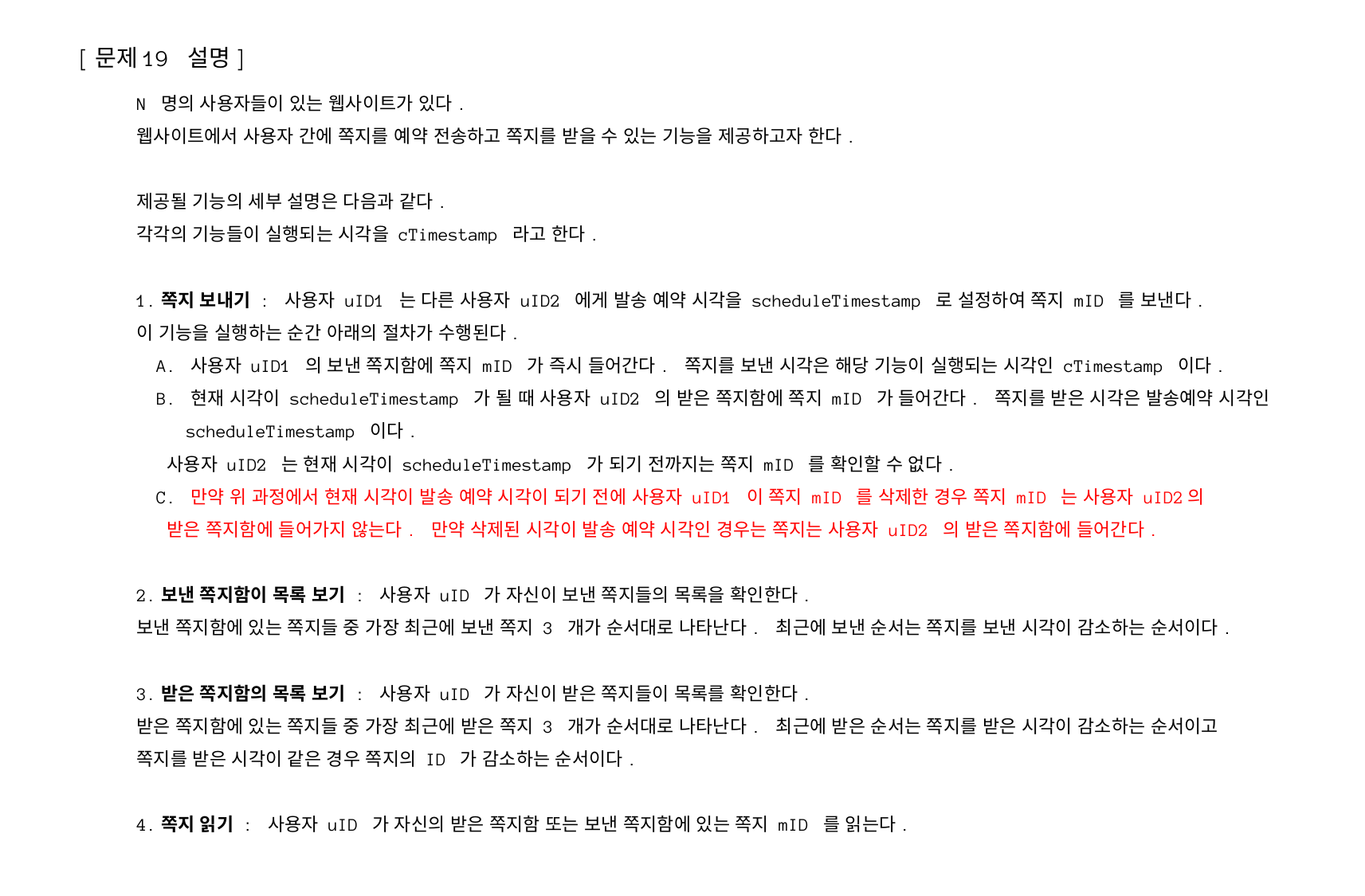

[문제19 설명]
N 명의 사용자들이 있는 웹사이트가 있다.
웹사이트에서 사용자 간에 쪽지를 예약 전송하고 쪽지를 받을 수 있는 기능을 제공하고자 한다.

제공될 기능의 세부 설명은 다음과 같다.
각각의 기능들이 실행되는 시각을 cTimestamp 라고 한다.

1.쪽지 보내기 : 사용자 uID1 는 다른 사용자 uID2 에게 발송 예약 시각을 scheduleTimestamp 로 설정하여 쪽지 mID 를 보낸다.
이 기능을 실행하는 순간 아래의 절차가 수행된다.
  A. 사용자 uID1 의 보낸 쪽지함에 쪽지 mID 가 즉시 들어간다. 쪽지를 보낸 시각은 해당 기능이 실행되는 시각인 cTimestamp 이다.
  B. 현재 시각이 scheduleTimestamp 가 될 때 사용자 uID2 의 받은 쪽지함에 쪽지 mID 가 들어간다. 쪽지를 받은 시각은 발송예약 시각인
     scheduleTimestamp 이다.
     사용자 uID2 는 현재 시각이 scheduleTimestamp 가 되기 전까지는 쪽지 mID 를 확인할 수 없다.
  C. 만약 위 과정에서 현재 시각이 발송 예약 시각이 되기 전에 사용자 uID1 이 쪽지 mID 를 삭제한 경우 쪽지 mID 는 사용자 uID2의
     받은 쪽지함에 들어가지 않는다. 만약 삭제된 시각이 발송 예약 시각인 경우는 쪽지는 사용자 uID2 의 받은 쪽지함에 들어간다.

2.보낸 쪽지함이 목록 보기 : 사용자 uID 가 자신이 보낸 쪽지들의 목록을 확인한다.
보낸 쪽지함에 있는 쪽지들 중 가장 최근에 보낸 쪽지 3 개가 순서대로 나타난다. 최근에 보낸 순서는 쪽지를 보낸 시각이 감소하는 순서이다.

3.받은 쪽지함의 목록 보기 : 사용자 uID 가 자신이 받은 쪽지들이 목록를 확인한다.
받은 쪽지함에 있는 쪽지들 중 가장 최근에 받은 쪽지 3 개가 순서대로 나타난다. 최근에 받은 순서는 쪽지를 받은 시각이 감소하는 순서이고
쪽지를 받은 시각이 같은 경우 쪽지의 ID 가 감소하는 순서이다.

4.쪽지 읽기 : 사용자 uID 가 자신의 받은 쪽지함 또는 보낸 쪽지함에 있는 쪽지 mID 를 읽는다.